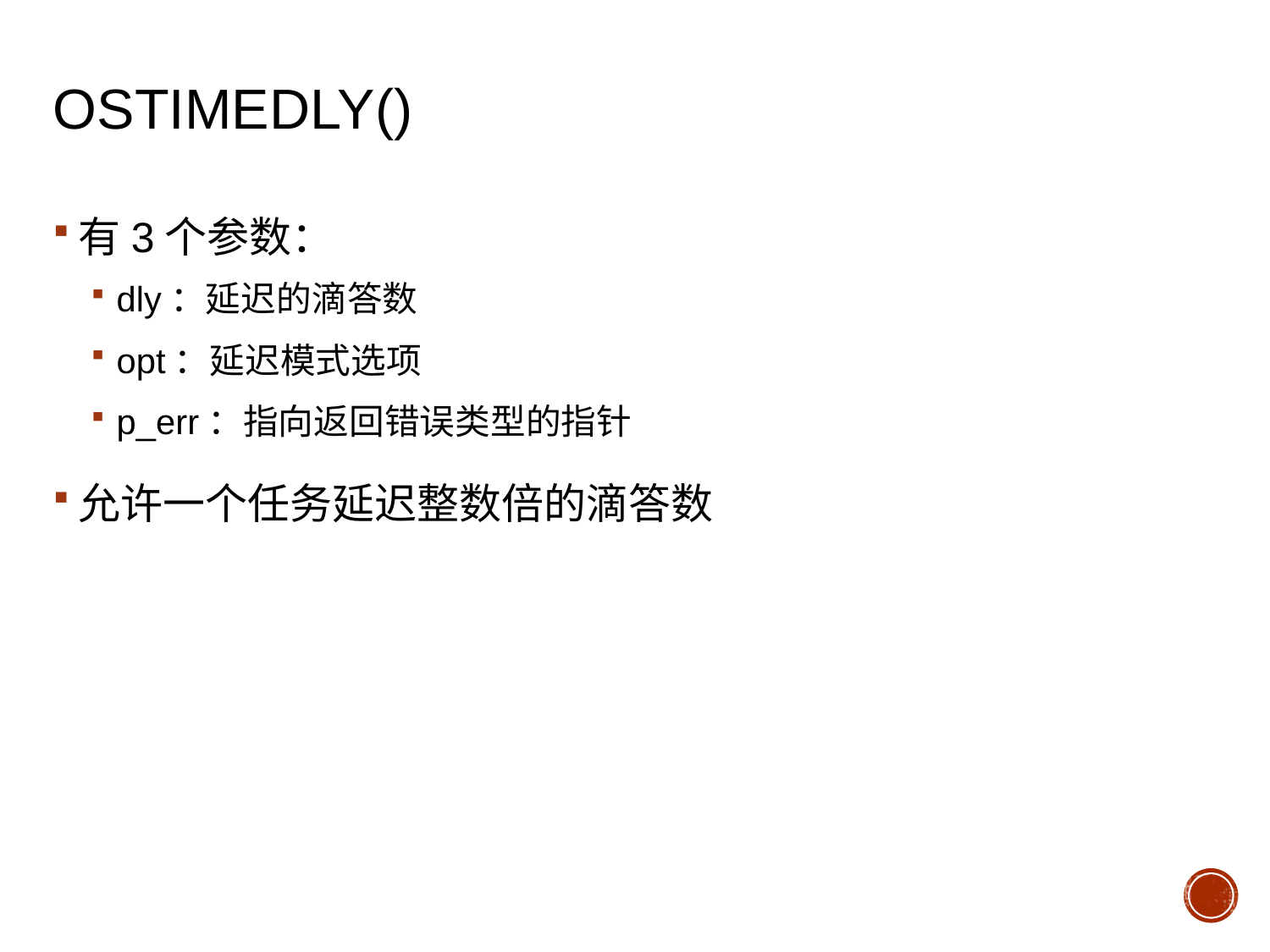

# OSTimedly()
有3个参数：
dly：延迟的滴答数
opt：延迟模式选项
p_err：指向返回错误类型的指针
允许一个任务延迟整数倍的滴答数